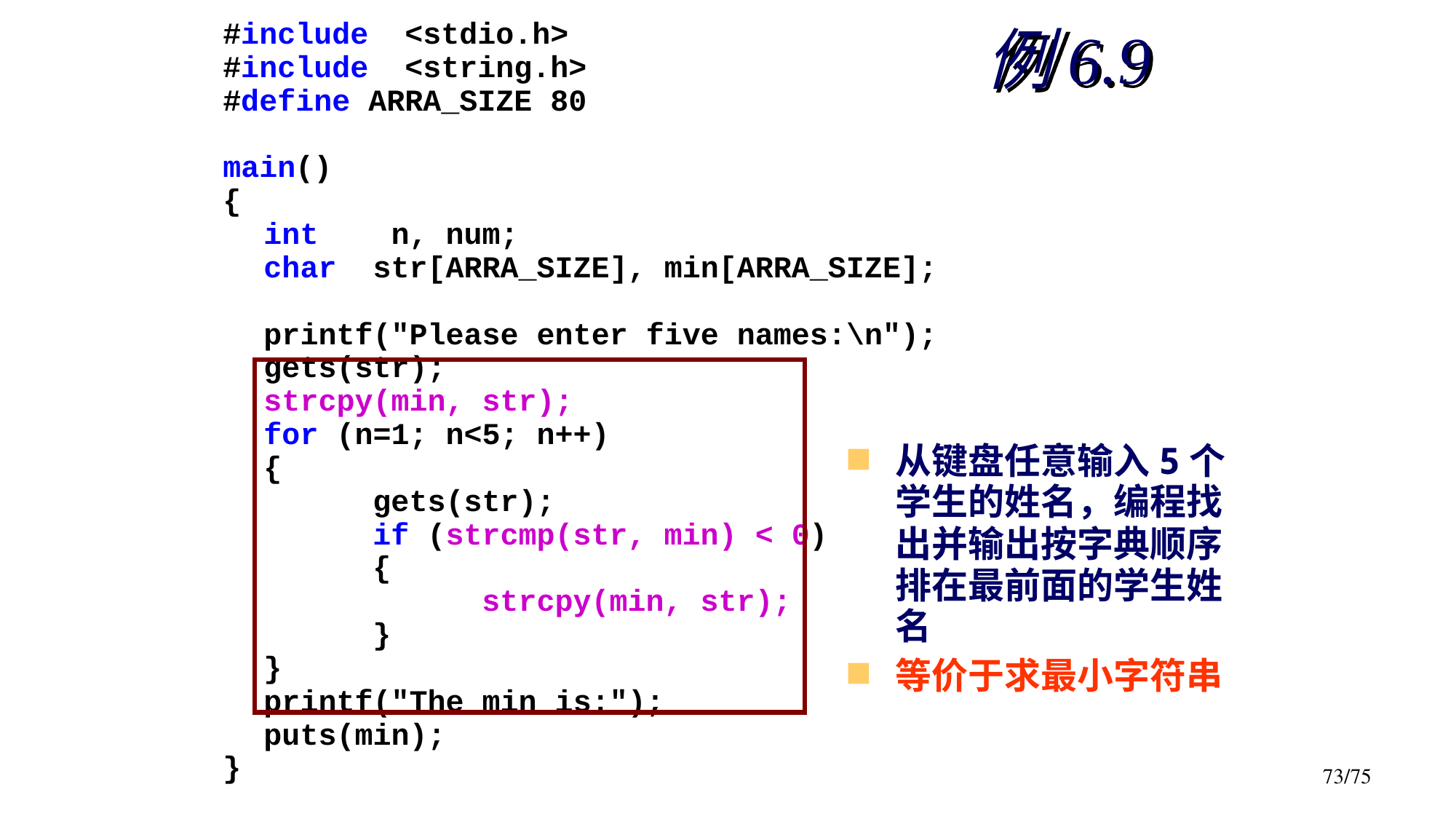

# 例6.9
#include  <stdio.h>
#include  <string.h>
#define ARRA_SIZE 80

main()
{
	int    n, num;
	char  str[ARRA_SIZE], min[ARRA_SIZE];

	printf("Please enter five names:\n");
	gets(str);
	strcpy(min, str);
	for (n=1; n<5; n++)
	{
		gets(str);
		if (strcmp(str, min) < 0)
		{
			strcpy(min, str);
		}
	}
	printf("The min is:");
	puts(min);
}

从键盘任意输入5个学生的姓名，编程找出并输出按字典顺序排在最前面的学生姓名
等价于求最小字符串